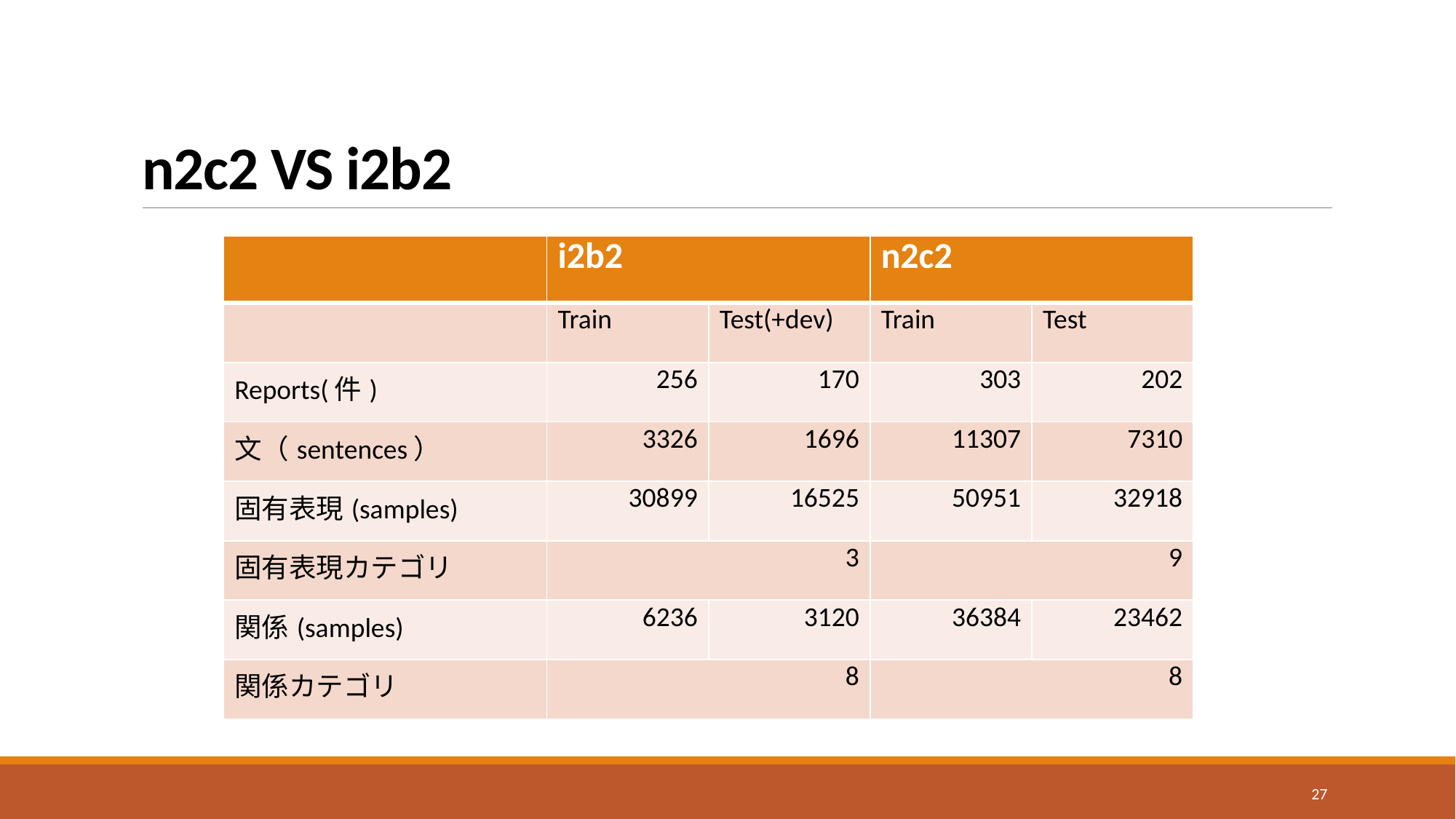

# n2c2 VS i2b2
|  | i2b2 |  | n2c2 |  |
| --- | --- | --- | --- | --- |
|  | Train | Test(+dev) | Train | Test |
| Reports(件) | 256 | 170 | 303 | 202 |
| 文（sentences） | 3326 | 1696 | 11307 | 7310 |
| 固有表現(samples) | 30899 | 16525 | 50951 | 32918 |
| 固有表現カテゴリ | 3 |  | 9 |  |
| 関係(samples) | 6236 | 3120 | 36384 | 23462 |
| 関係カテゴリ | 8 |  | 8 |  |
27